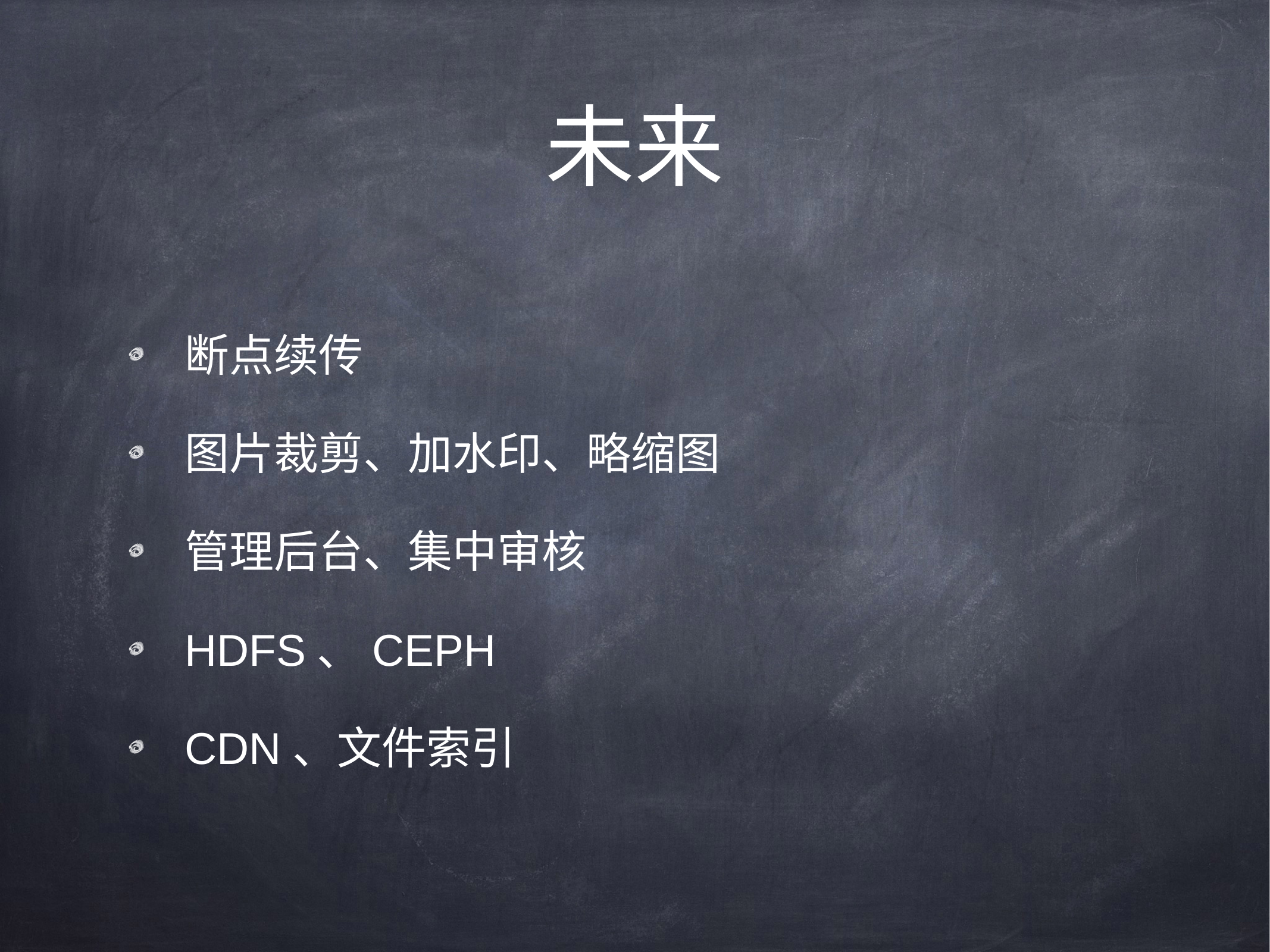

# 未来
断点续传
图片裁剪、加水印、略缩图
管理后台、集中审核
HDFS、CEPH
CDN、文件索引